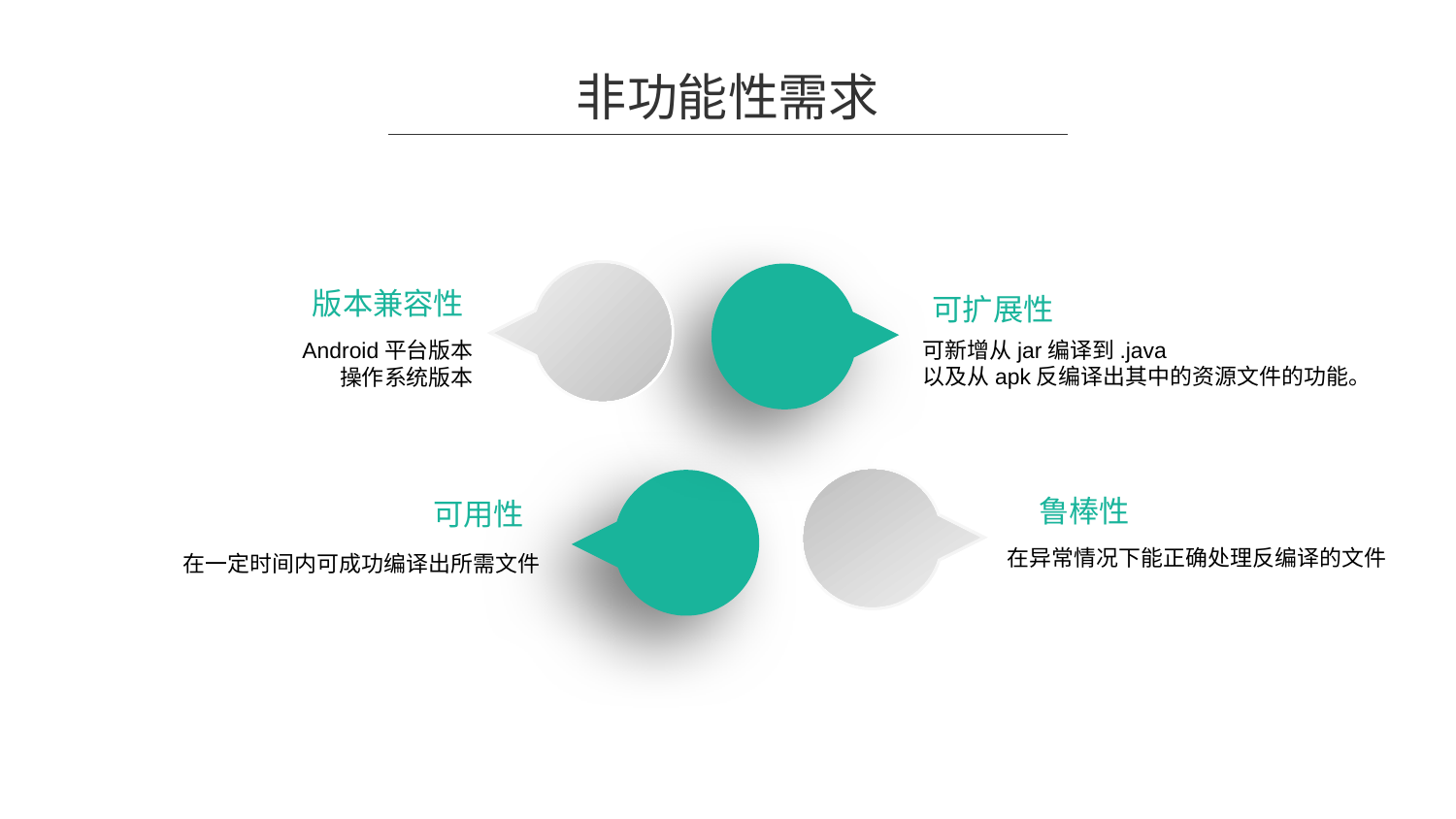

非功能性需求

版本兼容性
可扩展性
可新增从jar编译到.java
以及从apk反编译出其中的资源文件的功能。
Android平台版本
操作系统版本

鲁棒性
可用性
在异常情况下能正确处理反编译的文件
在一定时间内可成功编译出所需文件